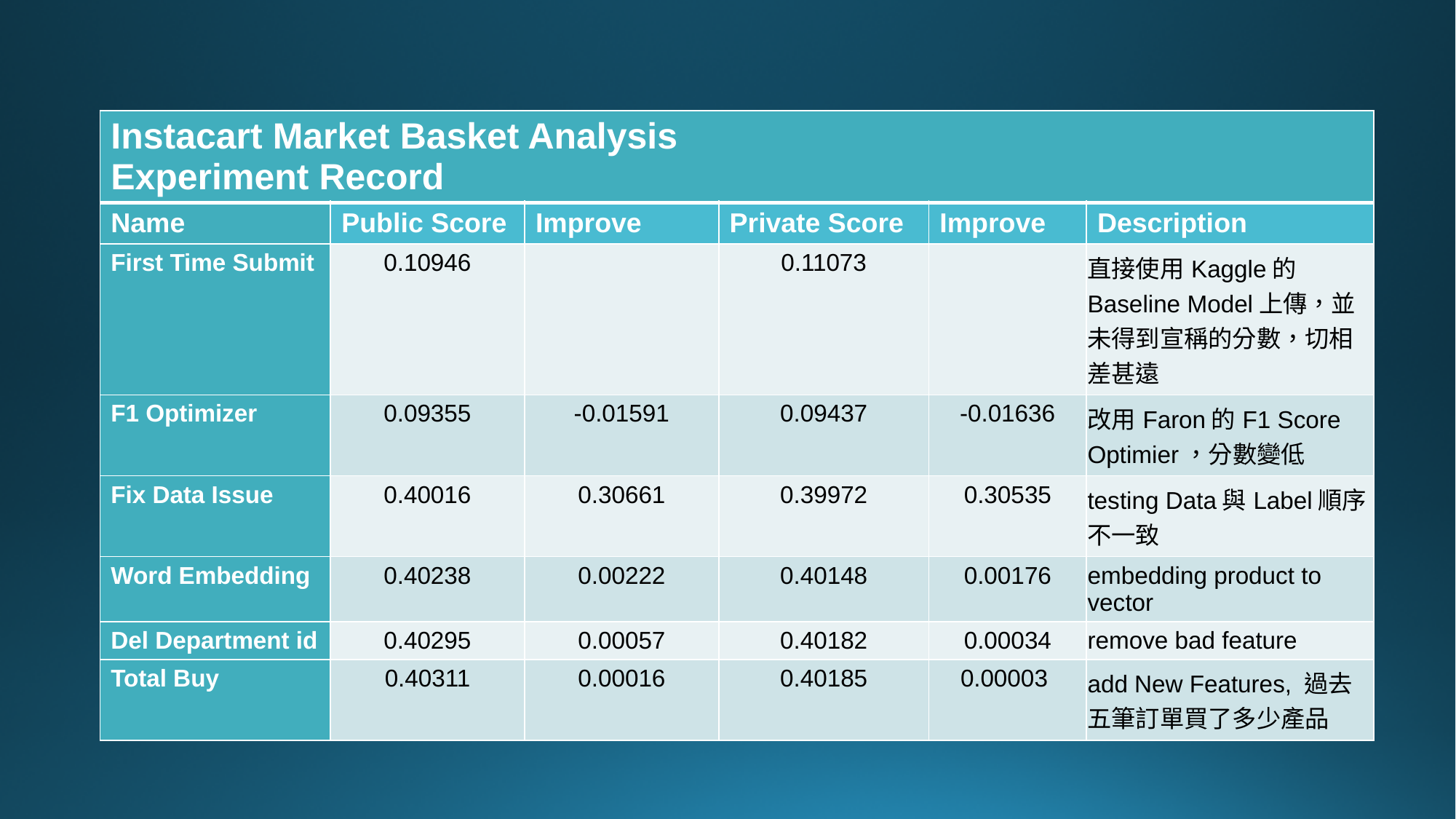

| Instacart Market Basket Analysis Experiment Record |  |  |  |  |  |
| --- | --- | --- | --- | --- | --- |
| Name | Public Score | Improve | Private Score | Improve | Description |
| First Time Submit | 0.10946 |  | 0.11073 |  | 直接使用Kaggle的Baseline Model上傳，並未得到宣稱的分數，切相差甚遠 |
| F1 Optimizer | 0.09355 | -0.01591 | 0.09437 | -0.01636 | 改用Faron的F1 Score Optimier，分數變低 |
| Fix Data Issue | 0.40016 | 0.30661 | 0.39972 | 0.30535 | testing Data與Label順序不一致 |
| Word Embedding | 0.40238 | 0.00222 | 0.40148 | 0.00176 | embedding product to vector |
| Del Department id | 0.40295 | 0.00057 | 0.40182 | 0.00034 | remove bad feature |
| Total Buy | 0.40311 | 0.00016 | 0.40185 | 0.00003 | add New Features, 過去五筆訂單買了多少產品 |